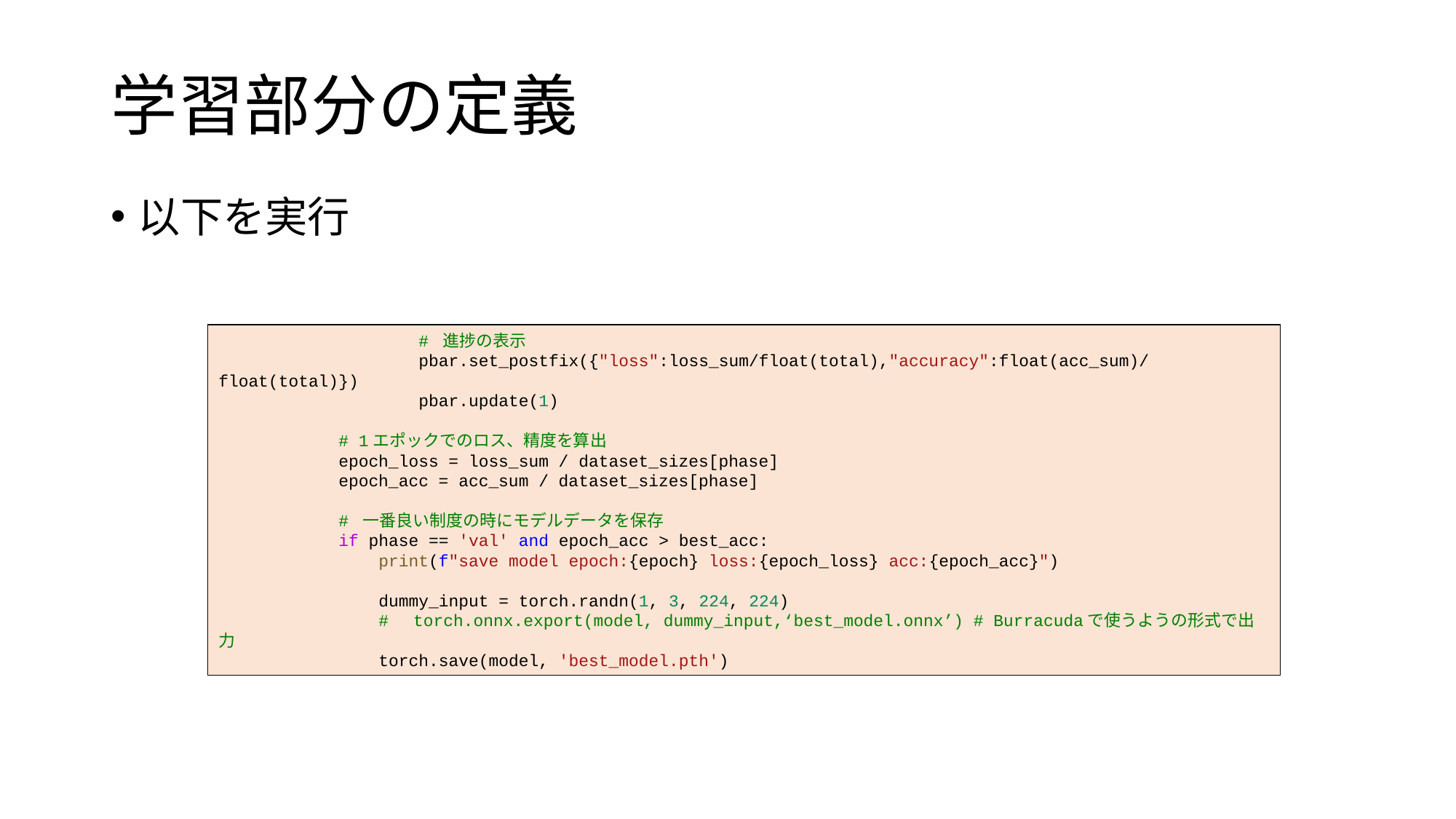

# 学習部分の定義
以下を実行
                    # 進捗の表示
                    pbar.set_postfix({"loss":loss_sum/float(total),"accuracy":float(acc_sum)/float(total)})
                    pbar.update(1)
            # 1エポックでのロス、精度を算出
            epoch_loss = loss_sum / dataset_sizes[phase]
            epoch_acc = acc_sum / dataset_sizes[phase]
            # 一番良い制度の時にモデルデータを保存
            if phase == 'val' and epoch_acc > best_acc:
                print(f"save model epoch:{epoch} loss:{epoch_loss} acc:{epoch_acc}")
                dummy_input = torch.randn(1, 3, 224, 224)
                #　torch.onnx.export(model, dummy_input,‘best_model.onnx’) # Burracudaで使うようの形式で出力
                torch.save(model, 'best_model.pth')